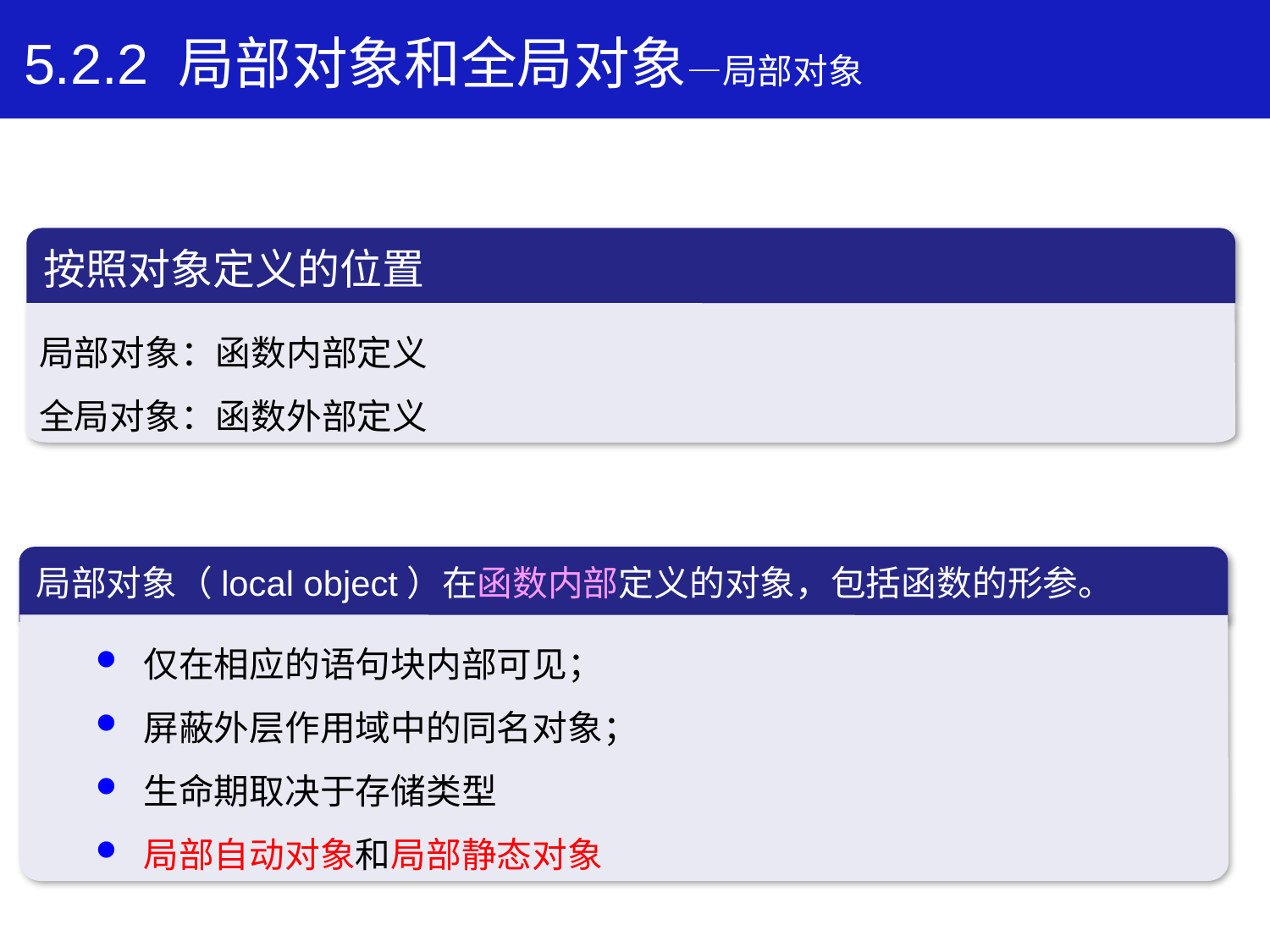

5.2.2 局部对象和全局对象—局部对象
按照对象定义的位置
局部对象：函数内部定义
全局对象：函数外部定义
学习目标

局部对象（local object）在函数内部定义的对象，包括函数的形参。

仅在相应的语句块内部可见；
屏蔽外层作用域中的同名对象；
生命期取决于存储类型
局部自动对象和局部静态对象
13